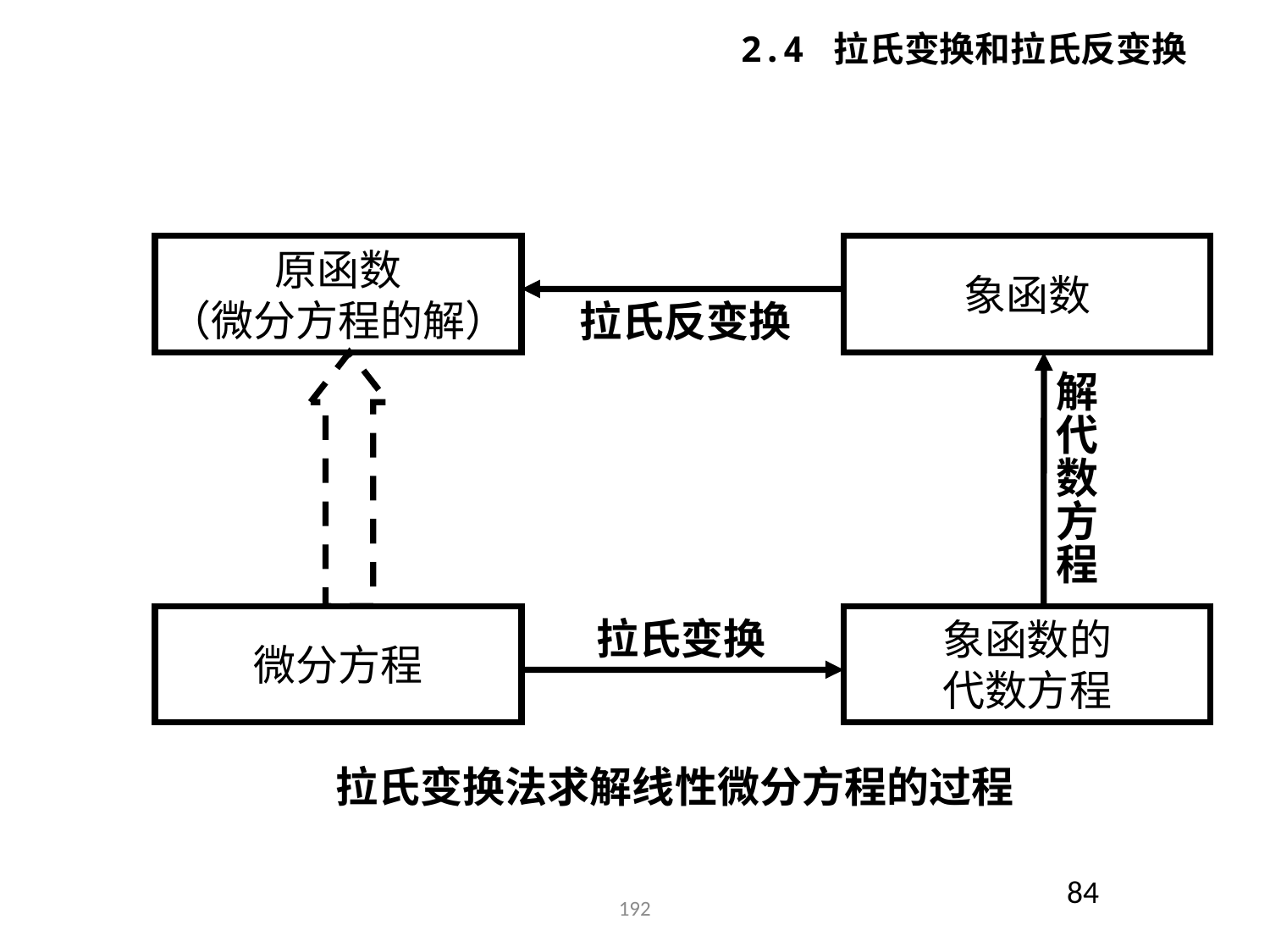

2.4 拉氏变换和拉氏反变换
原函数
（微分方程的解）
象函数

拉氏反变换

解
代
数
方
程
微分方程
拉氏变换
象函数的
代数方程

拉氏变换法求解线性微分方程的过程
84
192